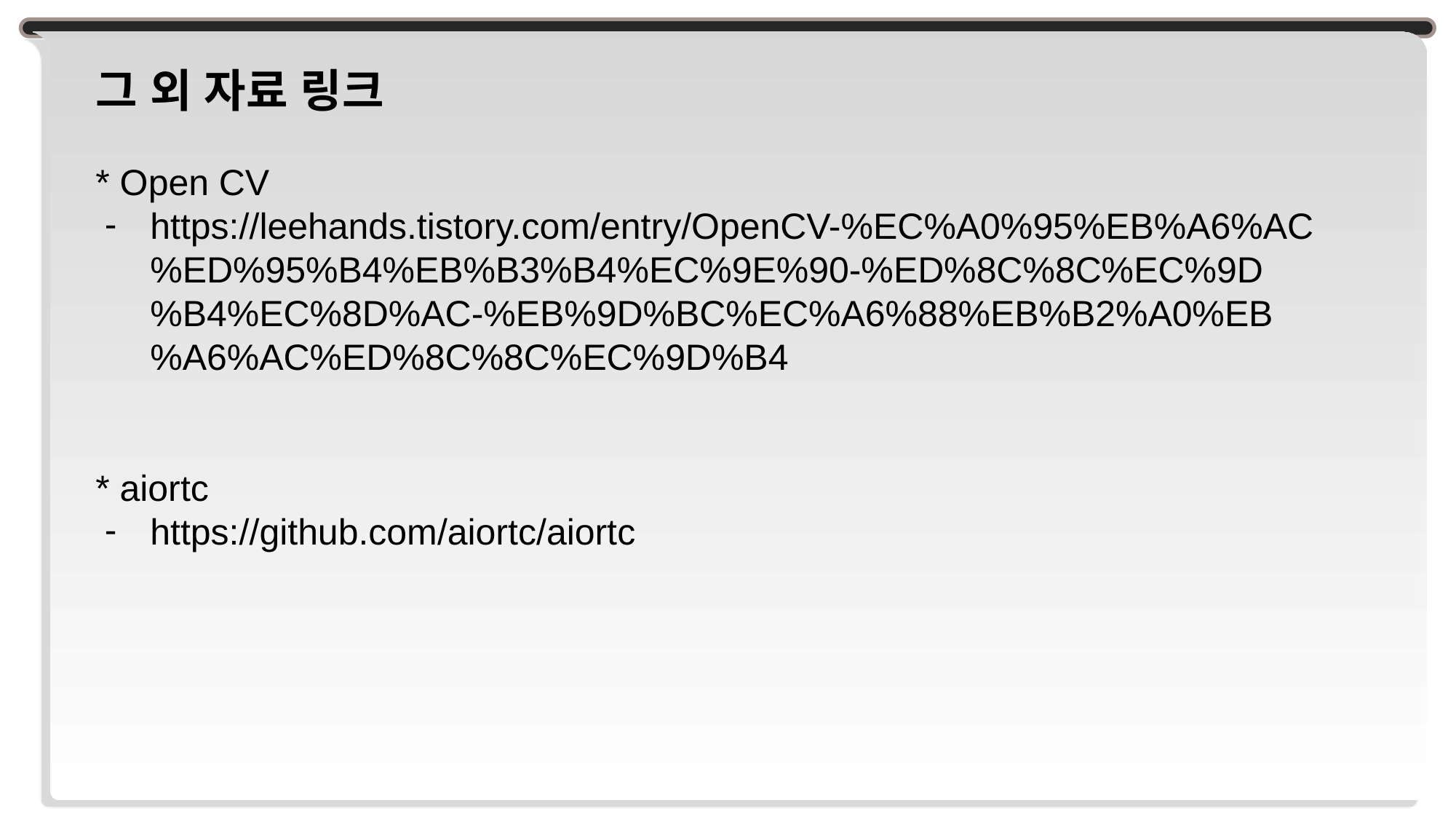

그 외 자료 링크
* Open CV
https://leehands.tistory.com/entry/OpenCV-%EC%A0%95%EB%A6%AC%ED%95%B4%EB%B3%B4%EC%9E%90-%ED%8C%8C%EC%9D%B4%EC%8D%AC-%EB%9D%BC%EC%A6%88%EB%B2%A0%EB%A6%AC%ED%8C%8C%EC%9D%B4

* aiortc
https://github.com/aiortc/aiortc